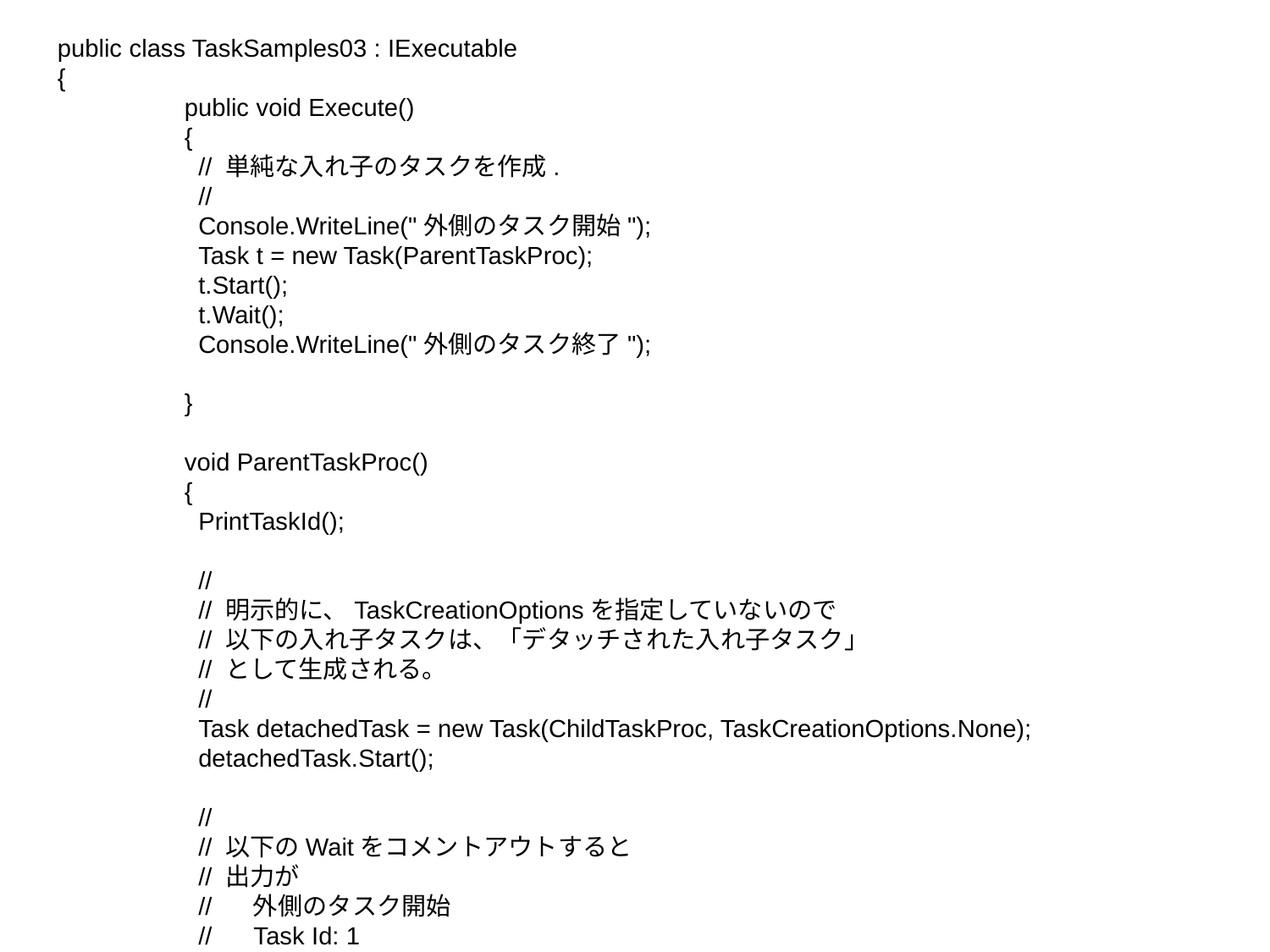

public class TaskSamples03 : IExecutable
{
	public void Execute()
	{
	  // 単純な入れ子のタスクを作成.
	  //
	  Console.WriteLine("外側のタスク開始");
	  Task t = new Task(ParentTaskProc);
	  t.Start();
	  t.Wait();
	  Console.WriteLine("外側のタスク終了");

	}

	void ParentTaskProc()
	{
	  PrintTaskId();

	  //
	  // 明示的に、TaskCreationOptionsを指定していないので
	  // 以下の入れ子タスクは、「デタッチされた入れ子タスク」
	  // として生成される。
	  //
	  Task detachedTask = new Task(ChildTaskProc, TaskCreationOptions.None);
	  detachedTask.Start();

	  //
	  // 以下のWaitをコメントアウトすると
	  // 出力が
	  //     外側のタスク開始
	  //      Task Id: 1
	  //     内側のタスク開始
	  //      Task Id: 2
	  //     外側のタスク終了
	  //
	  // と出力され、「内側のタスク終了」の出力がされないまま
	  // メイン処理が終了したりする。
	  //
	  // これは、2つのタスクが親子関係を持っていないため
	  // 別々で処理が行われているからである。
	  //
	  detachedTask.Wait();
	}

	void ChildTaskProc()
	{
	  Console.WriteLine("内側のタスク開始");
	  PrintTaskId();
	  Thread.Sleep(TimeSpan.FromSeconds(2.0));
	  Console.WriteLine("内側のタスク終了");
	}

	void PrintTaskId()
	{
	  //
	  // 現在実行中のタスクのIDを表示.
	  //
	  Console.WriteLine("\tTask Id: {0}", Task.CurrentId);
	}
}